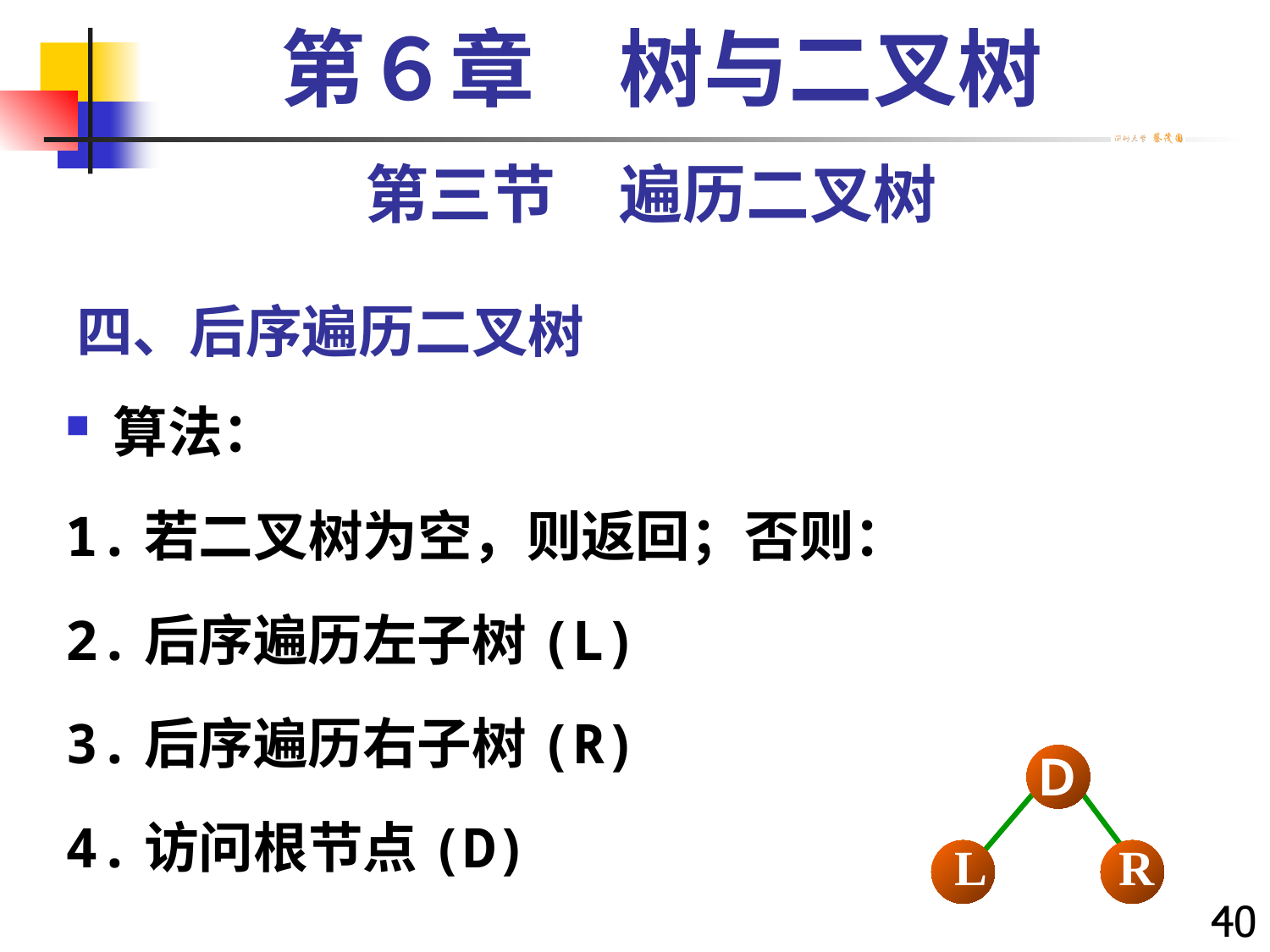

第６章　树与二叉树
第三节　遍历二叉树
# 四、后序遍历二叉树
算法：
1.若二叉树为空，则返回；否则：
2.后序遍历左子树(L)
3.后序遍历右子树(R)
4.访问根节点(D)
Ｄ

L
R

40